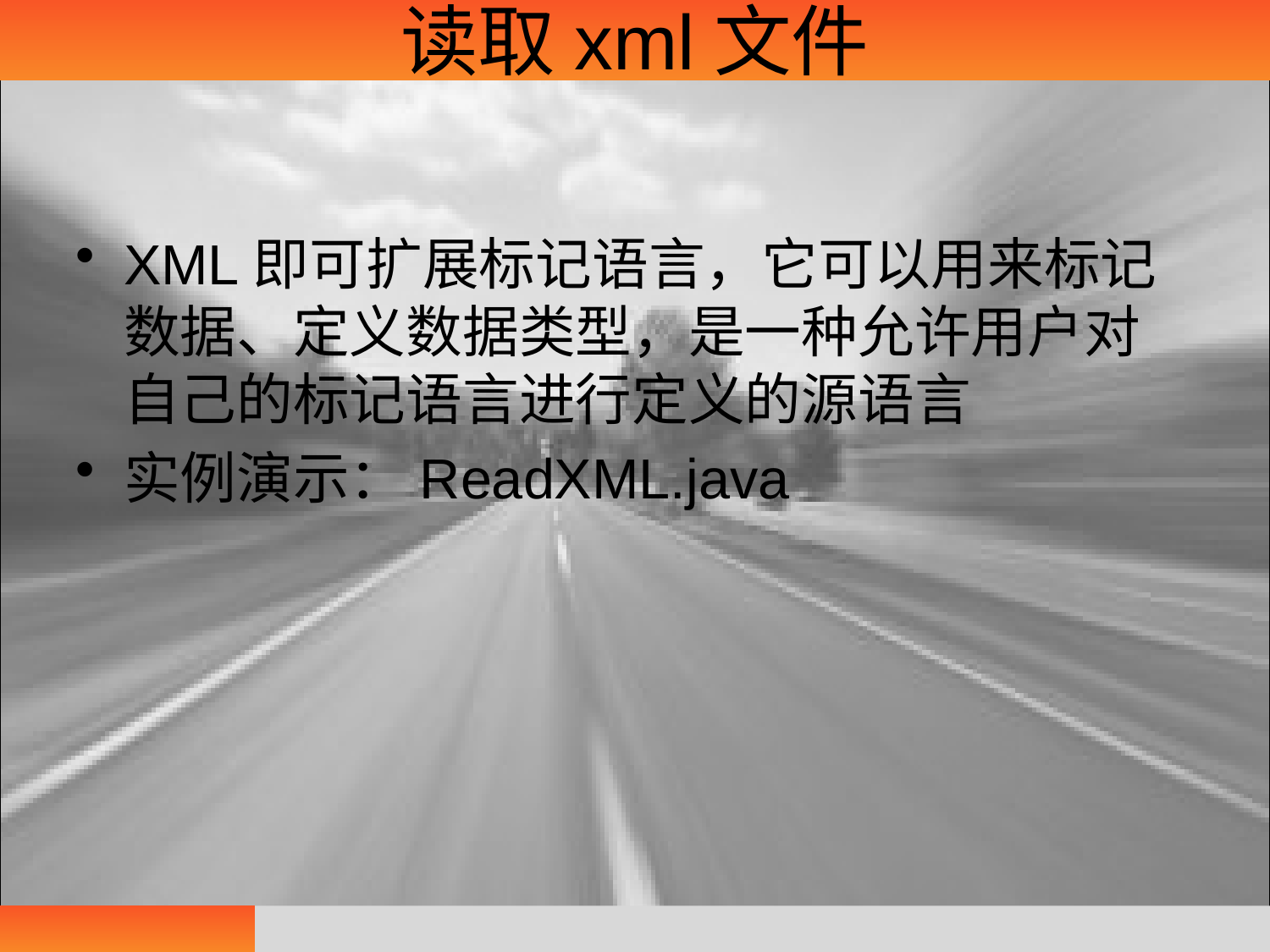

# 读取xml文件
XML即可扩展标记语言，它可以用来标记数据、定义数据类型，是一种允许用户对自己的标记语言进行定义的源语言
实例演示：ReadXML.java